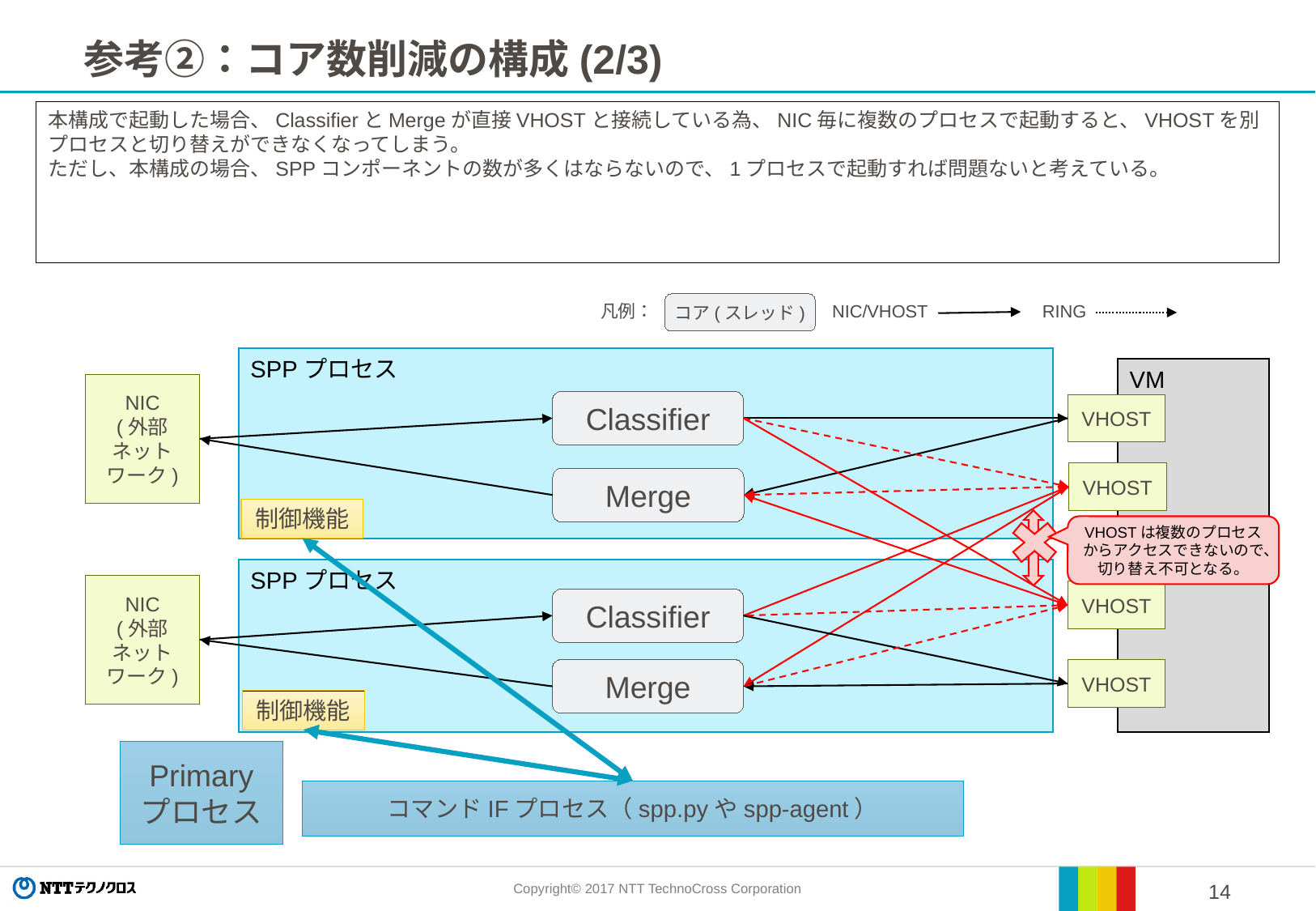

# 参考②：コア数削減の構成(2/3)
本構成で起動した場合、ClassifierとMergeが直接VHOSTと接続している為、NIC毎に複数のプロセスで起動すると、VHOSTを別プロセスと切り替えができなくなってしまう。
ただし、本構成の場合、SPPコンポーネントの数が多くはならないので、1プロセスで起動すれば問題ないと考えている。
コア(スレッド)
凡例：
NIC/VHOST
RING
SPPプロセス
VM
NIC
(外部ネットワーク)
Classifier
VHOST
VHOST
Merge
制御機能

VHOSTは複数のプロセスからアクセスできないので、切り替え不可となる。
VM
SPPプロセス
NIC
(外部ネットワーク)
VHOST
Classifier
Merge
VHOST
制御機能
Primary
プロセス
コマンドIFプロセス（spp.pyやspp-agent）